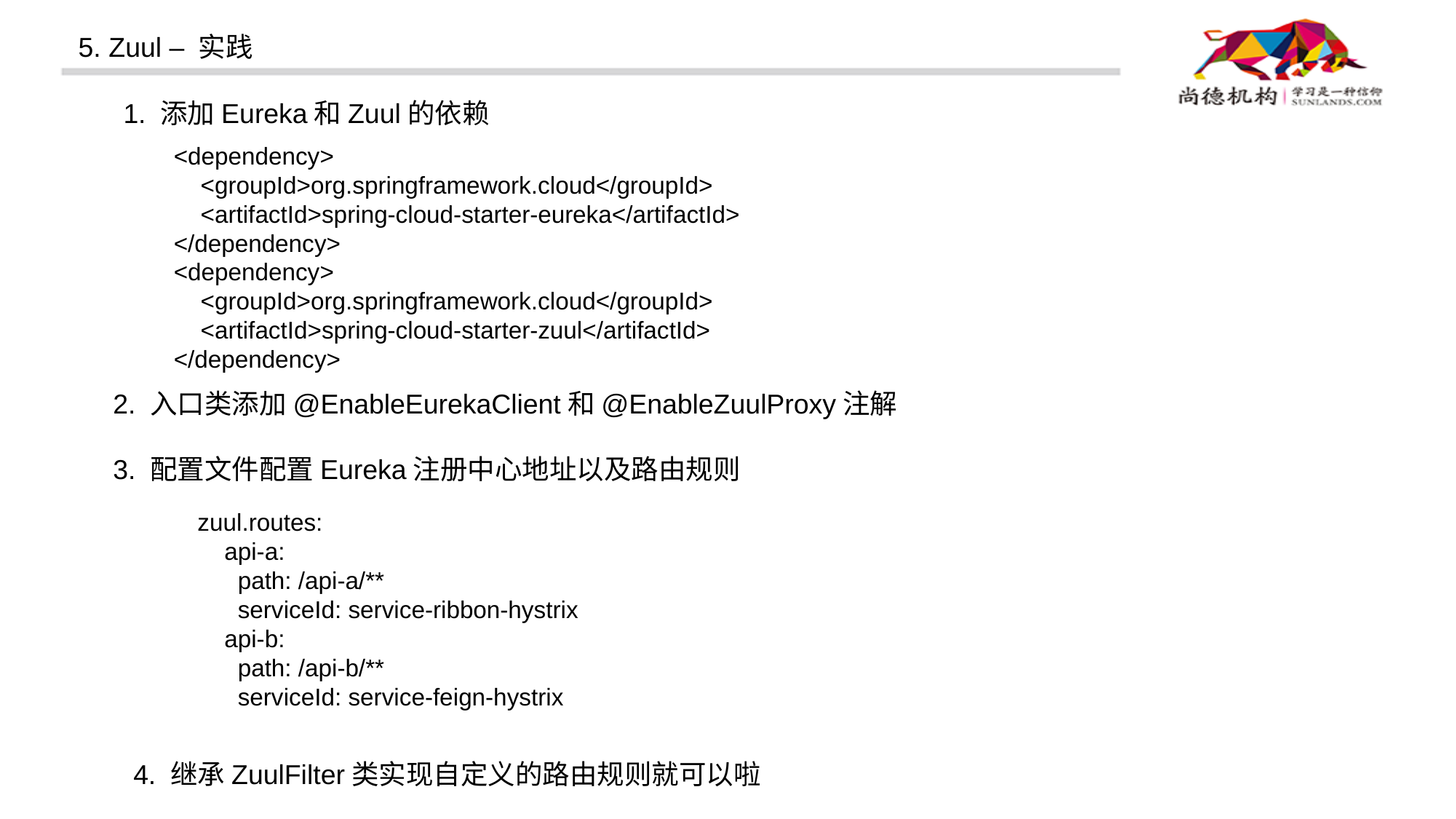

5. Zuul – 实践
1. 添加Eureka和Zuul的依赖
<dependency>
    <groupId>org.springframework.cloud</groupId>
    <artifactId>spring-cloud-starter-eureka</artifactId>
</dependency>
<dependency>
    <groupId>org.springframework.cloud</groupId>
    <artifactId>spring-cloud-starter-zuul</artifactId>
</dependency>
2. 入口类添加@EnableEurekaClient和@EnableZuulProxy注解

3. 配置文件配置Eureka注册中心地址以及路由规则
zuul.routes:
    api-a:
      path: /api-a/**
      serviceId: service-ribbon-hystrix
    api-b:
      path: /api-b/**
      serviceId: service-feign-hystrix
4. 继承ZuulFilter类实现自定义的路由规则就可以啦